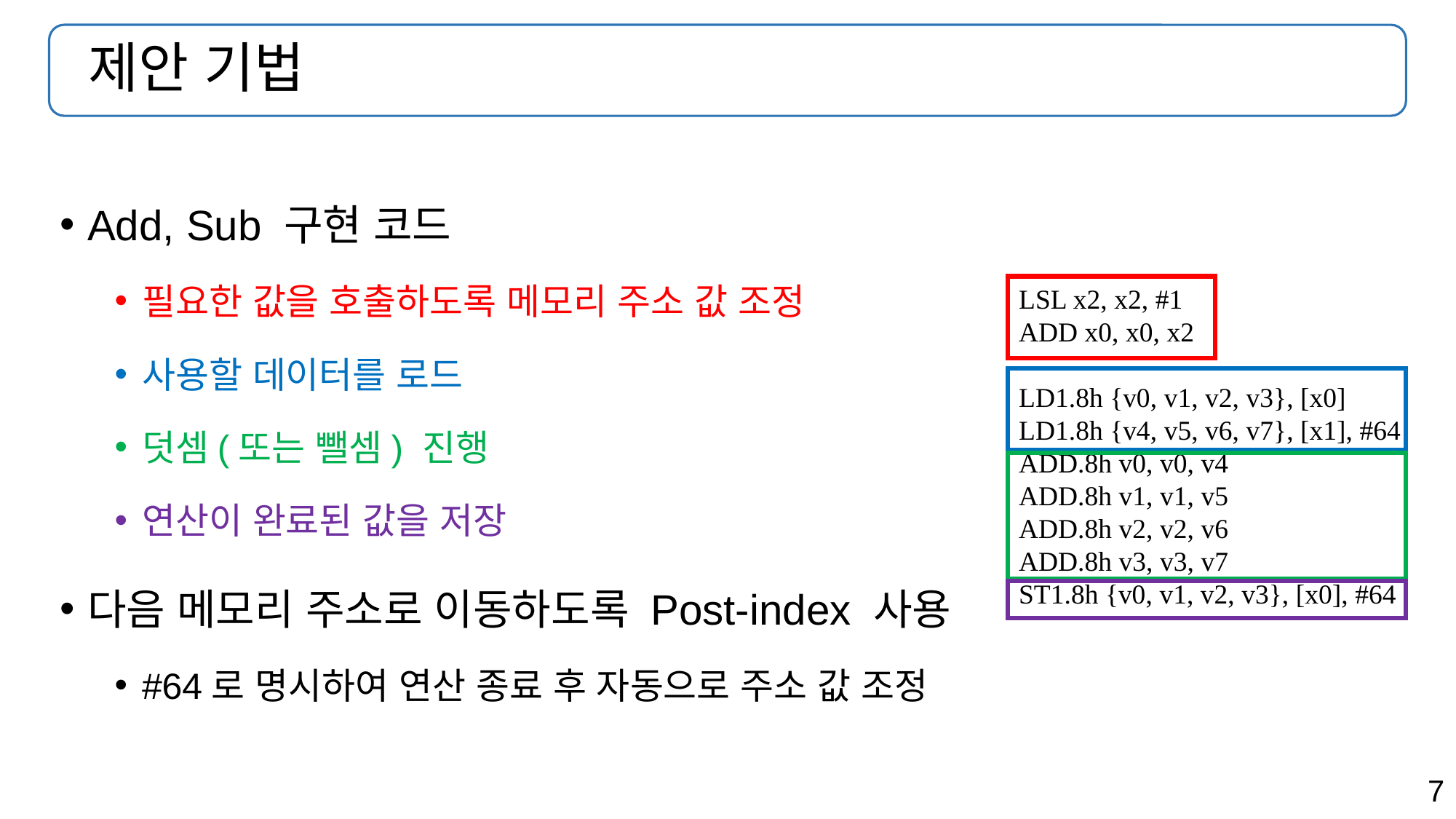

# 제안 기법
Add, Sub 구현 코드
필요한 값을 호출하도록 메모리 주소 값 조정
사용할 데이터를 로드
덧셈(또는 뺄셈) 진행
연산이 완료된 값을 저장
다음 메모리 주소로 이동하도록 Post-index 사용
#64로 명시하여 연산 종료 후 자동으로 주소 값 조정
LSL x2, x2, #1
ADD x0, x0, x2

LD1.8h {v0, v1, v2, v3}, [x0]
LD1.8h {v4, v5, v6, v7}, [x1], #64
ADD.8h v0, v0, v4
ADD.8h v1, v1, v5
ADD.8h v2, v2, v6
ADD.8h v3, v3, v7
ST1.8h {v0, v1, v2, v3}, [x0], #64